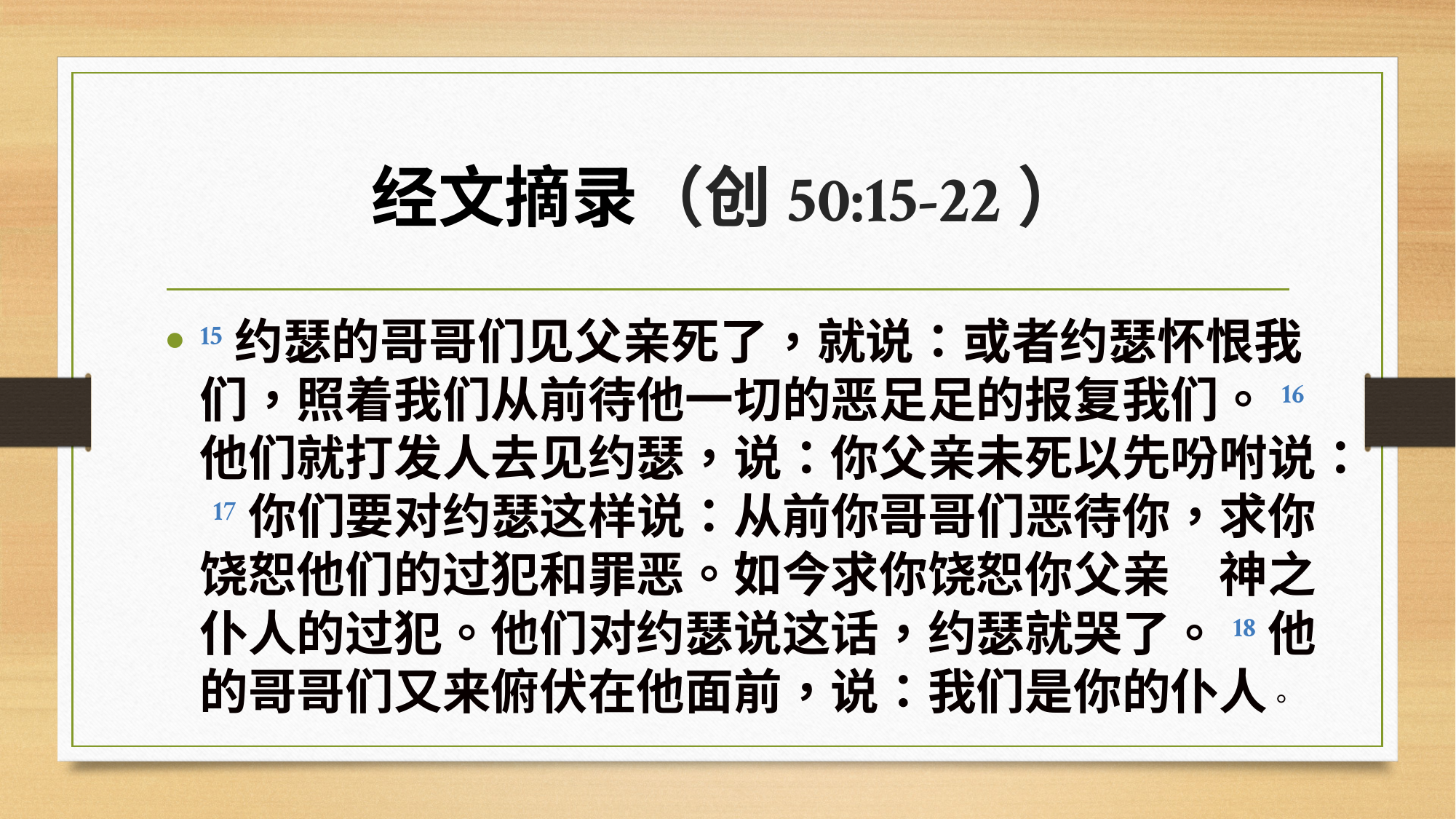

# 经文摘录（创50:15-22）
15 约瑟的哥哥们见父亲死了，就说：或者约瑟怀恨我们，照着我们从前待他一切的恶足足的报复我们。 16 他们就打发人去见约瑟，说：你父亲未死以先吩咐说： 17 你们要对约瑟这样说：从前你哥哥们恶待你，求你饶恕他们的过犯和罪恶。如今求你饶恕你父亲　神之仆人的过犯。他们对约瑟说这话，约瑟就哭了。 18 他的哥哥们又来俯伏在他面前，说：我们是你的仆人。